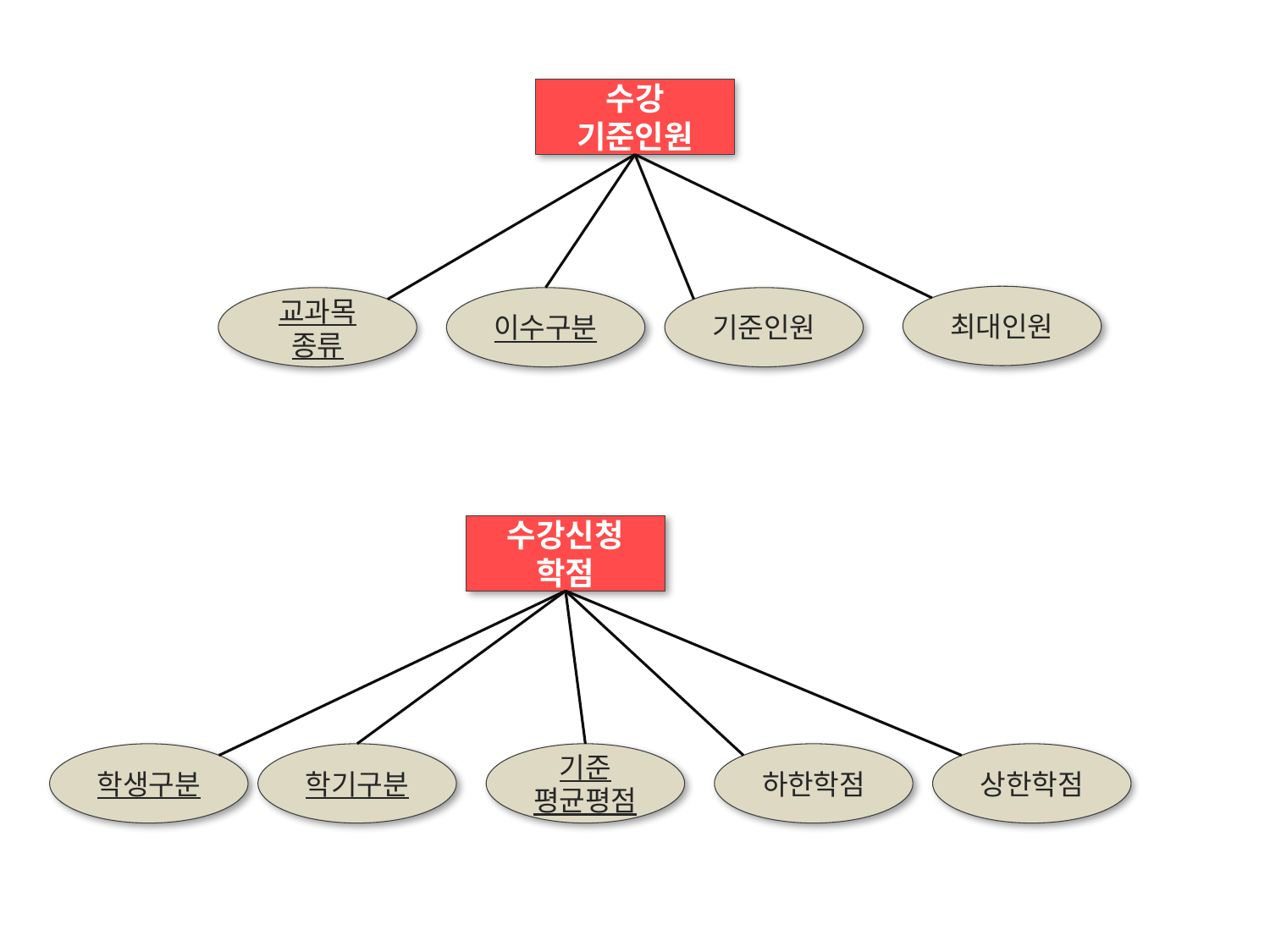

수강
기준인원
최대인원
교과목
종류
이수구분
기준인원
수강신청
학점
학생구분
학기구분
기준
평균평점
하한학점
상한학점